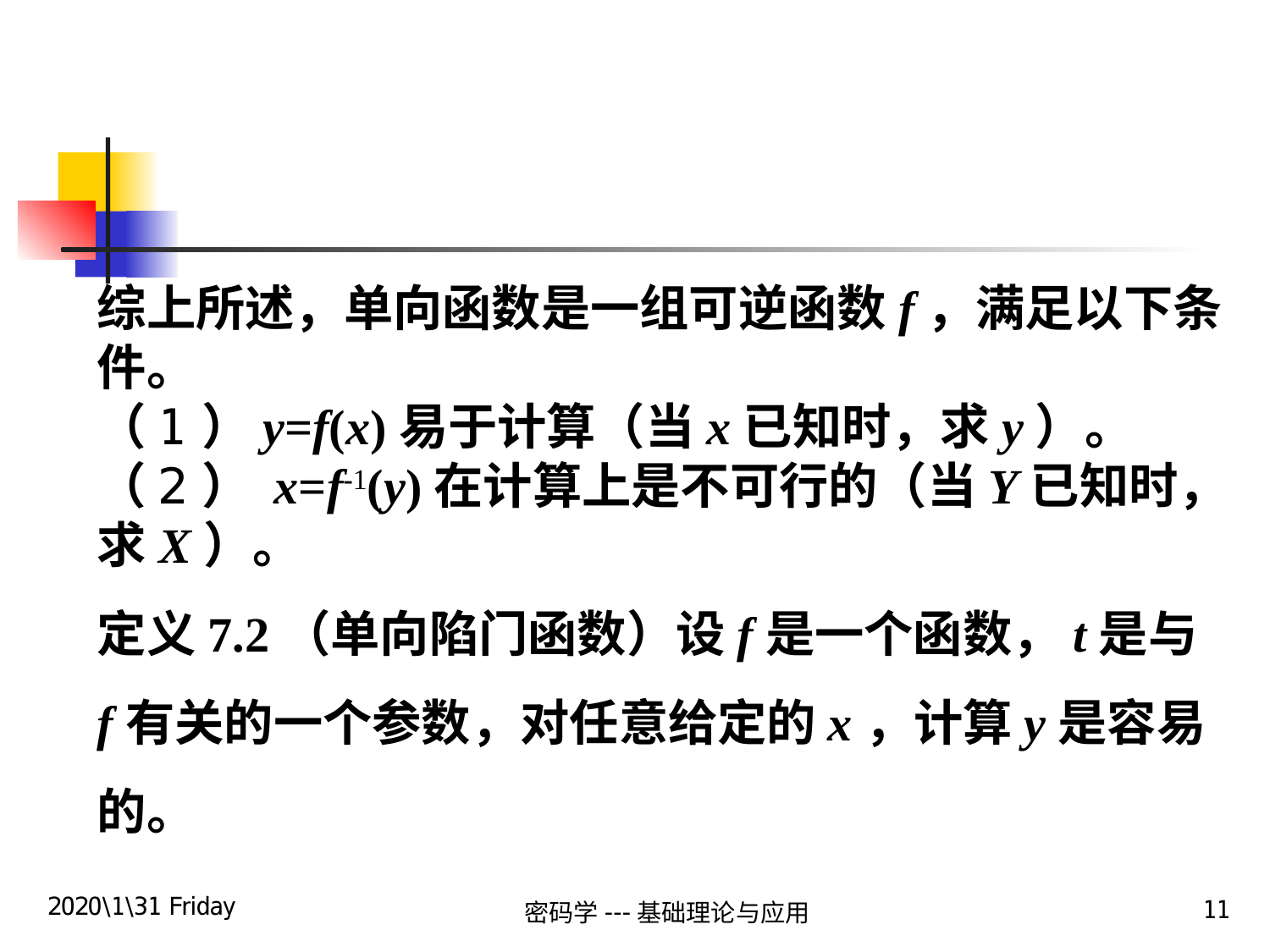

综上所述，单向函数是一组可逆函数f，满足以下条件。
（1）y=f(x)易于计算（当x已知时，求y）。
（2） x=f-1(y)在计算上是不可行的（当Y已知时，求X）。
定义7.2（单向陷门函数）设f是一个函数，t是与f有关的一个参数，对任意给定的x，计算y是容易的。
2020\1\31 Friday
11
密码学---基础理论与应用